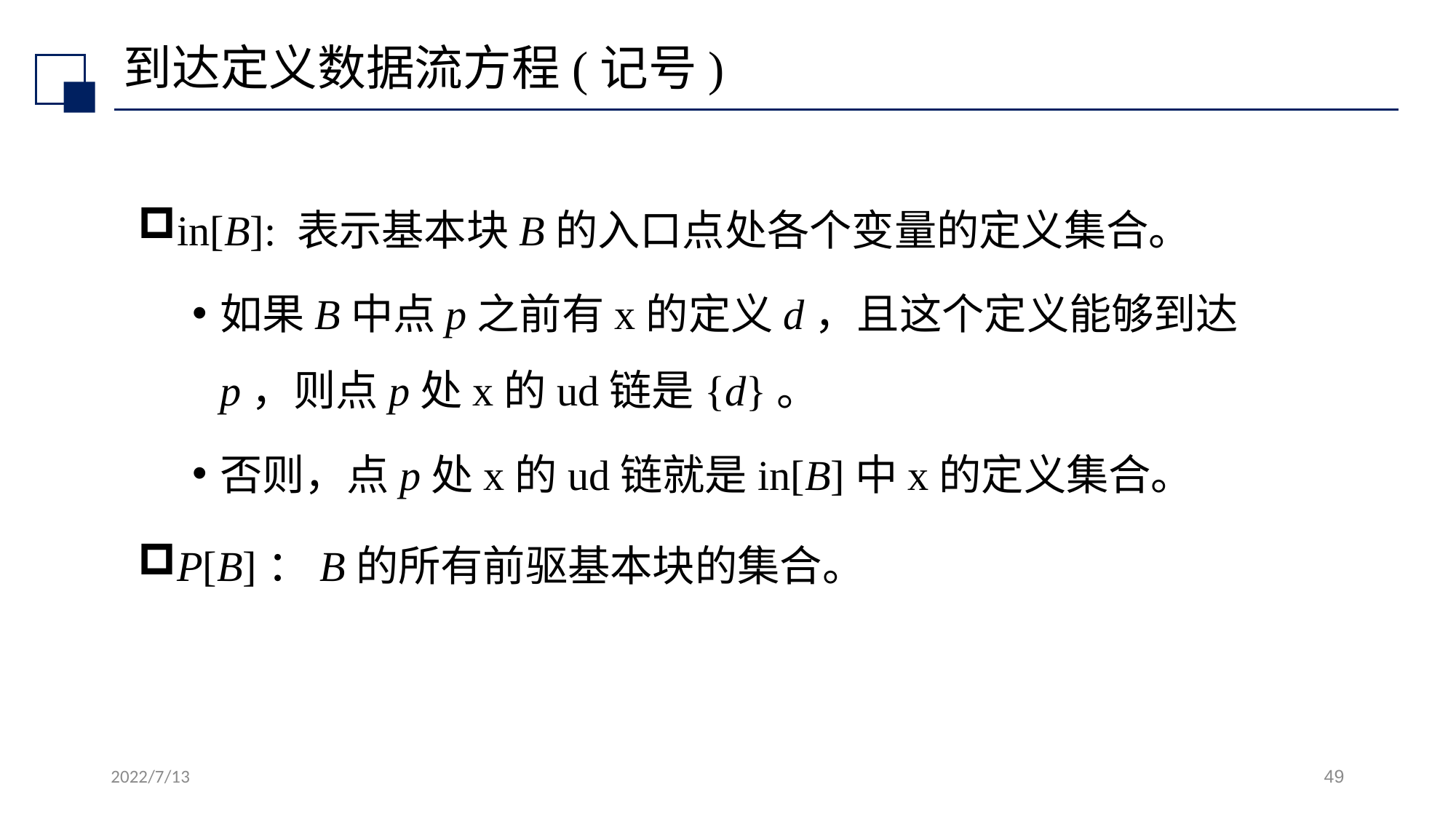

# 到达定义数据流方程(记号)
in[B]: 表示基本块B的入口点处各个变量的定义集合。
如果B中点p之前有x的定义d，且这个定义能够到达p，则点p处x的ud链是{d}。
否则，点p处x的ud链就是in[B]中x的定义集合。
P[B]：B的所有前驱基本块的集合。
2022/7/13
49